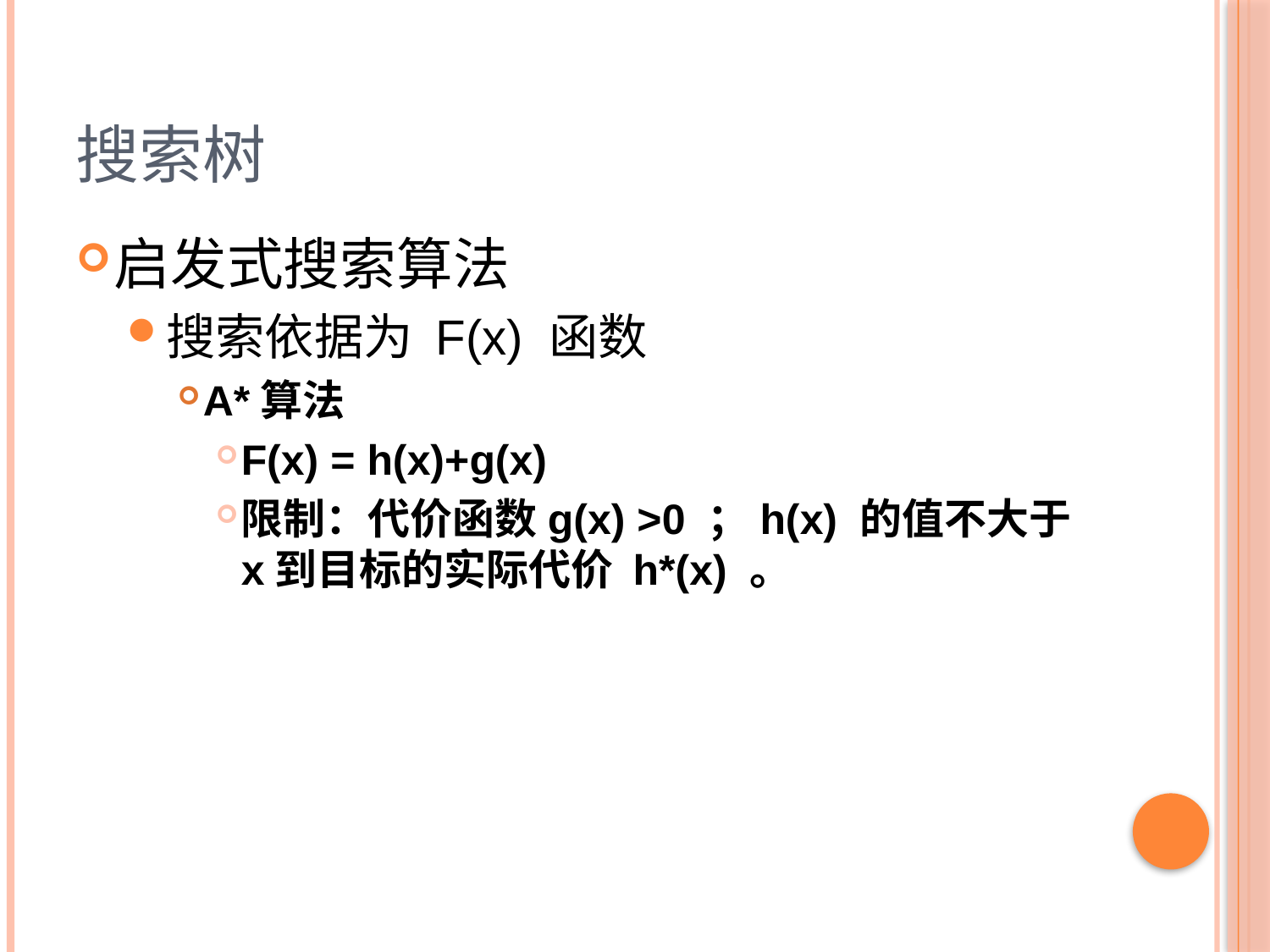

# 搜索树
启发式搜索算法
搜索依据为 F(x) 函数
A*算法
F(x) = h(x)+g(x)
限制：代价函数g(x) >0 ；h(x) 的值不大于x到目标的实际代价 h*(x) 。